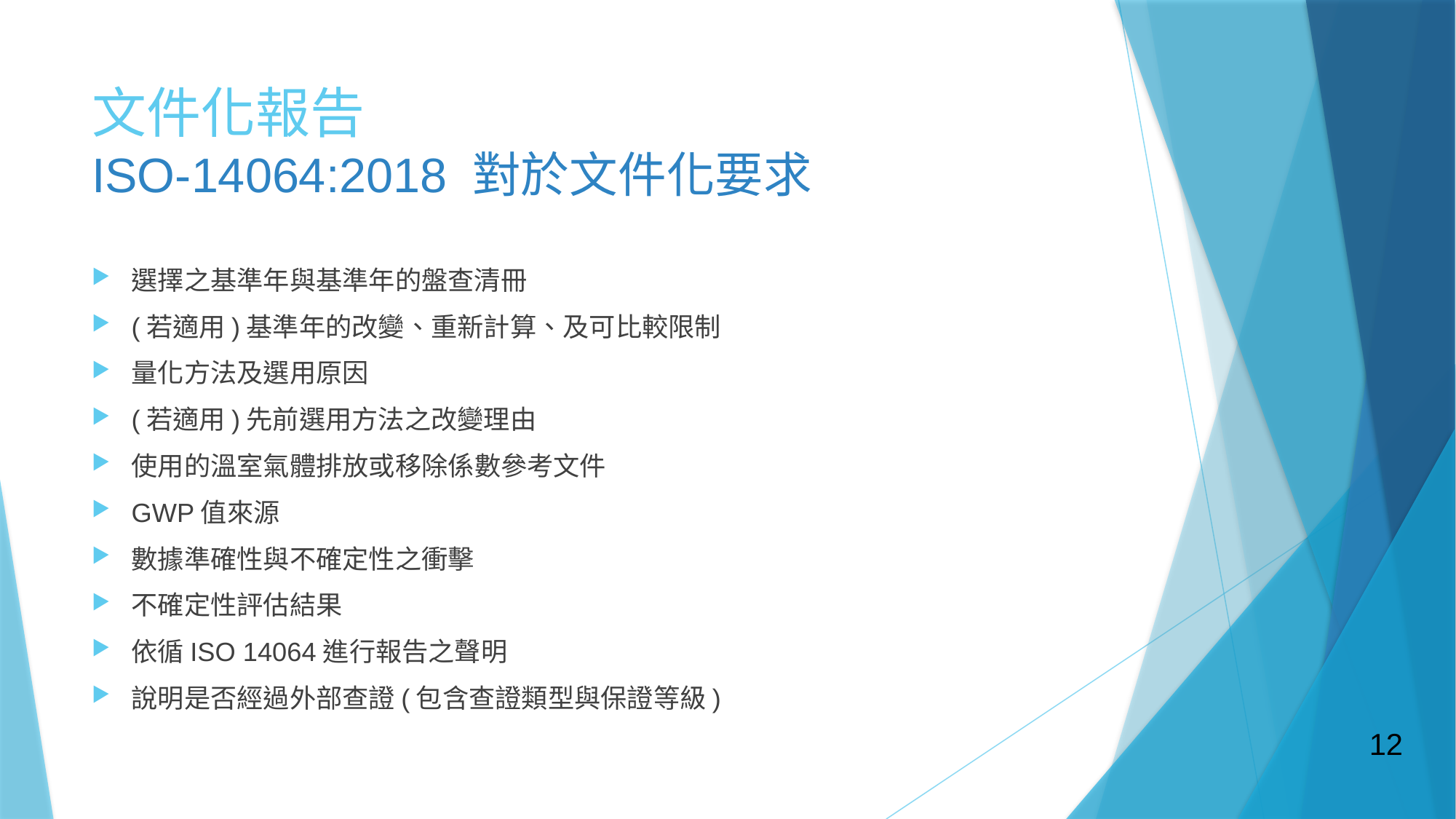

# 文件化報告 ISO-14064:2018 對於文件化要求
選擇之基準年與基準年的盤查清冊
(若適用)基準年的改變、重新計算、及可比較限制
量化方法及選用原因
(若適用)先前選用方法之改變理由
使用的溫室氣體排放或移除係數參考文件
GWP值來源
數據準確性與不確定性之衝擊
不確定性評估結果
依循ISO 14064進行報告之聲明
說明是否經過外部查證(包含查證類型與保證等級)
12